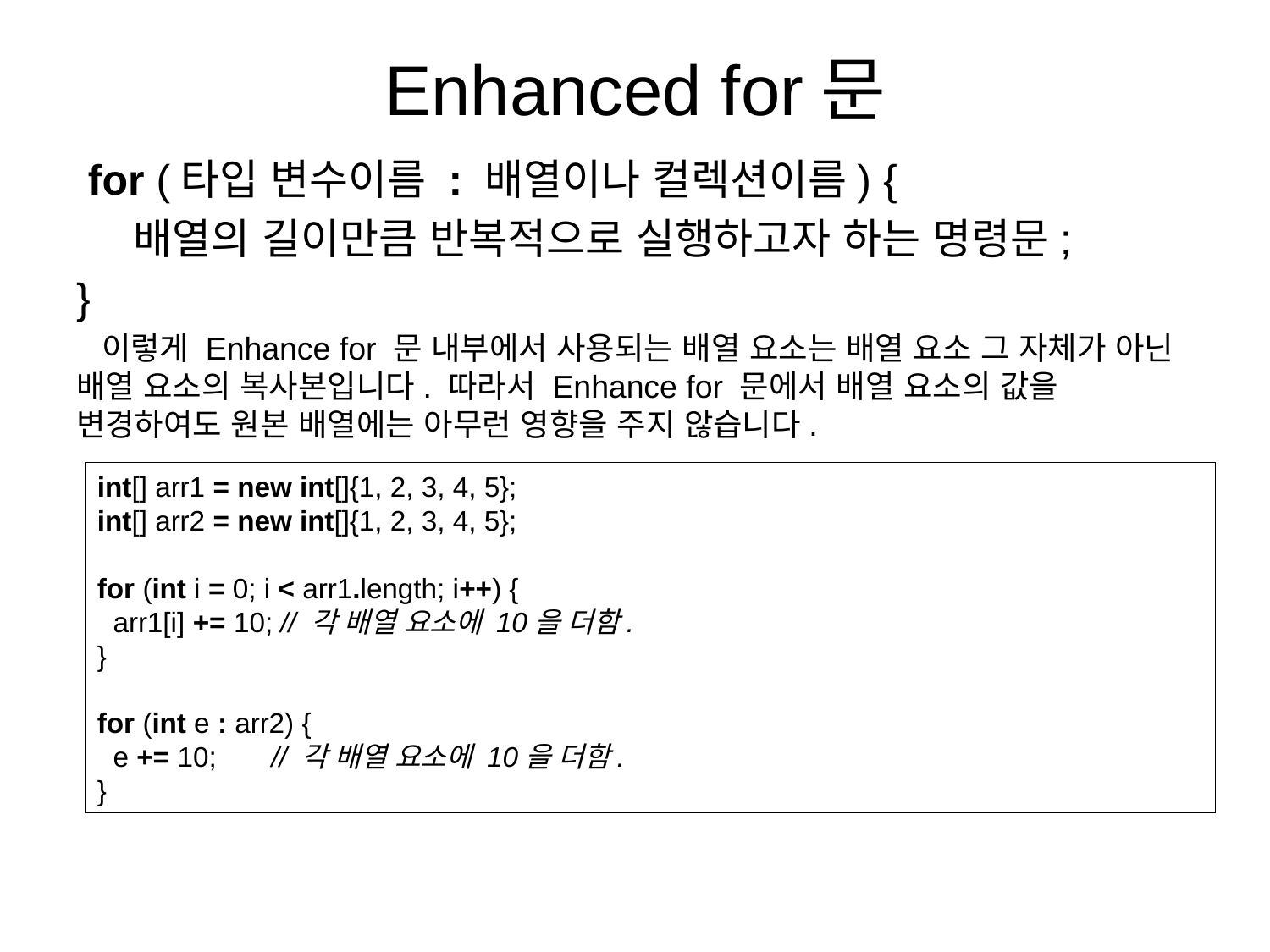

# Enhanced for문
 for (타입 변수이름 : 배열이나 컬렉션이름) {
    배열의 길이만큼 반복적으로 실행하고자 하는 명령문;
}
  이렇게 Enhance for 문 내부에서 사용되는 배열 요소는 배열 요소 그 자체가 아닌 배열 요소의 복사본입니다. 따라서 Enhance for 문에서 배열 요소의 값을 변경하여도 원본 배열에는 아무런 영향을 주지 않습니다.

int[] arr1 = new int[]{1, 2, 3, 4, 5};
int[] arr2 = new int[]{1, 2, 3, 4, 5};

for (int i = 0; i < arr1.length; i++) {
  arr1[i] += 10; // 각 배열 요소에 10을 더함.
}

for (int e : arr2) {
  e += 10;       // 각 배열 요소에 10을 더함.
}